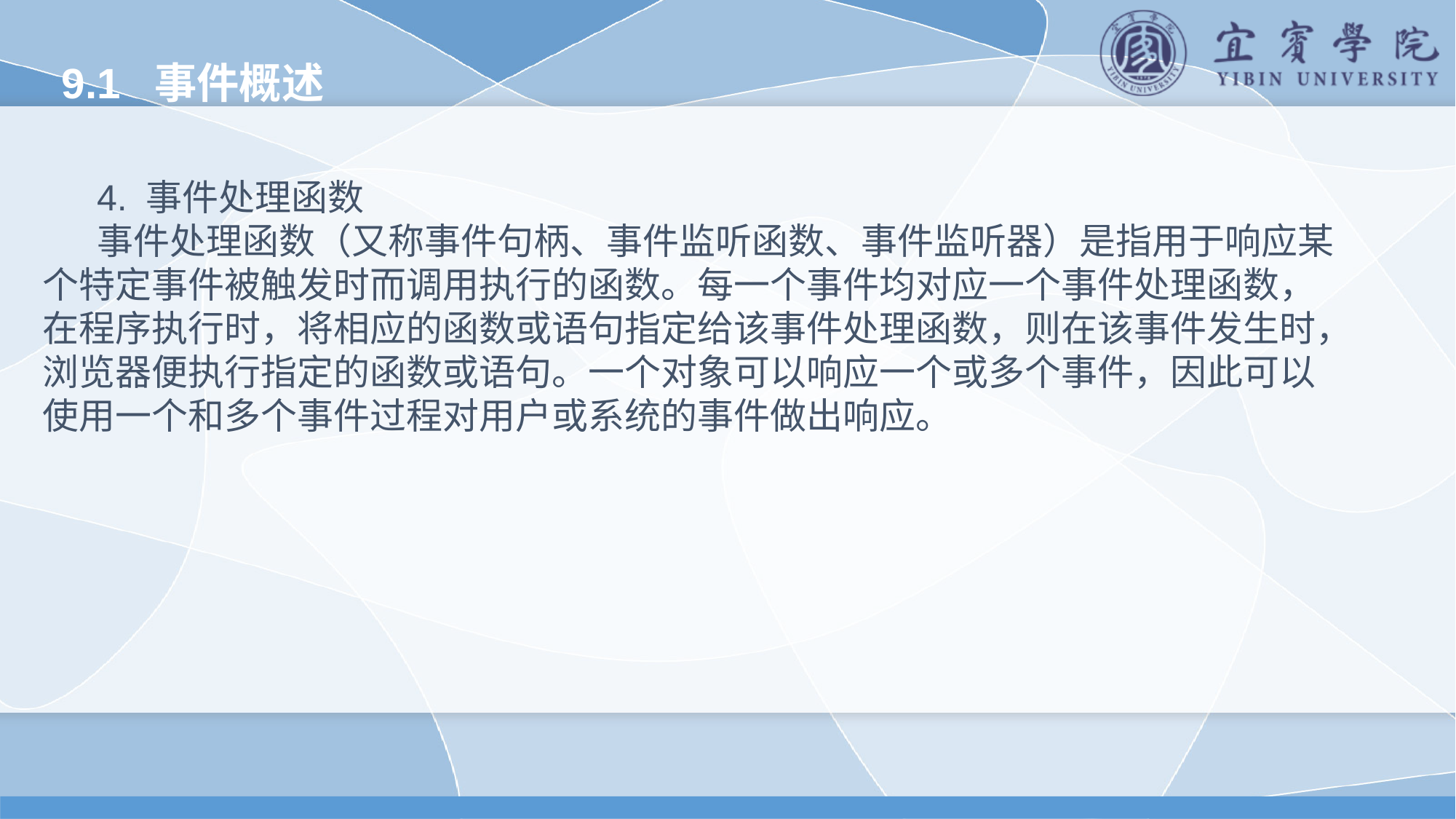

9.1  事件概述
4. 事件处理函数
事件处理函数（又称事件句柄、事件监听函数、事件监听器）是指用于响应某个特定事件被触发时而调用执行的函数。每一个事件均对应一个事件处理函数，在程序执行时，将相应的函数或语句指定给该事件处理函数，则在该事件发生时，浏览器便执行指定的函数或语句。一个对象可以响应一个或多个事件，因此可以使用一个和多个事件过程对用户或系统的事件做出响应。